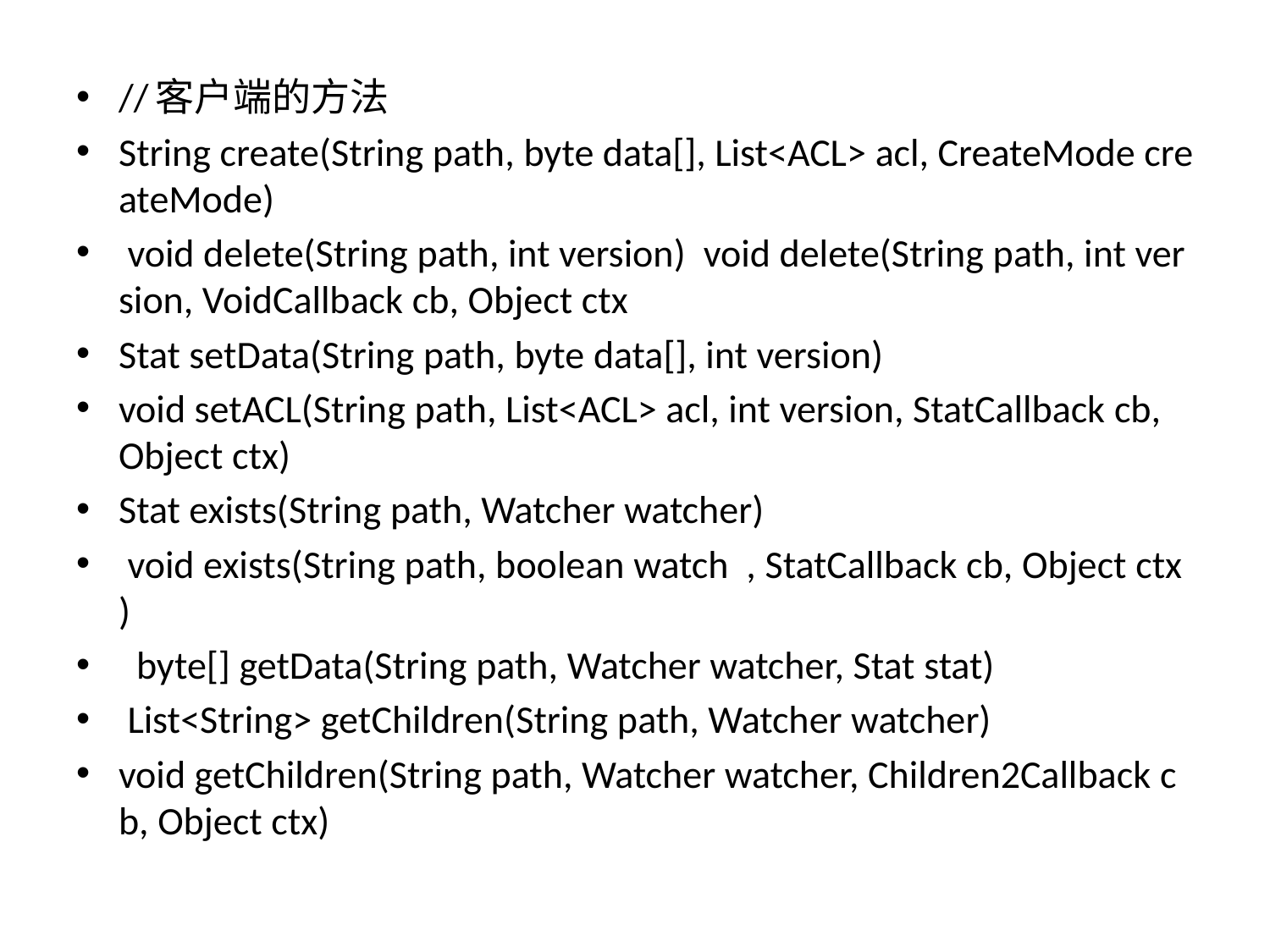

#
//客户端的方法
String create(String path, byte data[], List<ACL> acl, CreateMode createMode)
 void delete(String path, int version)  void delete(String path, int version, VoidCallback cb, Object ctx
Stat setData(String path, byte data[], int version)
void setACL(String path, List<ACL> acl, int version, StatCallback cb, Object ctx)
Stat exists(String path, Watcher watcher)
 void exists(String path, boolean watch  , StatCallback cb, Object ctx)
  byte[] getData(String path, Watcher watcher, Stat stat)
 List<String> getChildren(String path, Watcher watcher)
void getChildren(String path, Watcher watcher, Children2Callback cb, Object ctx)